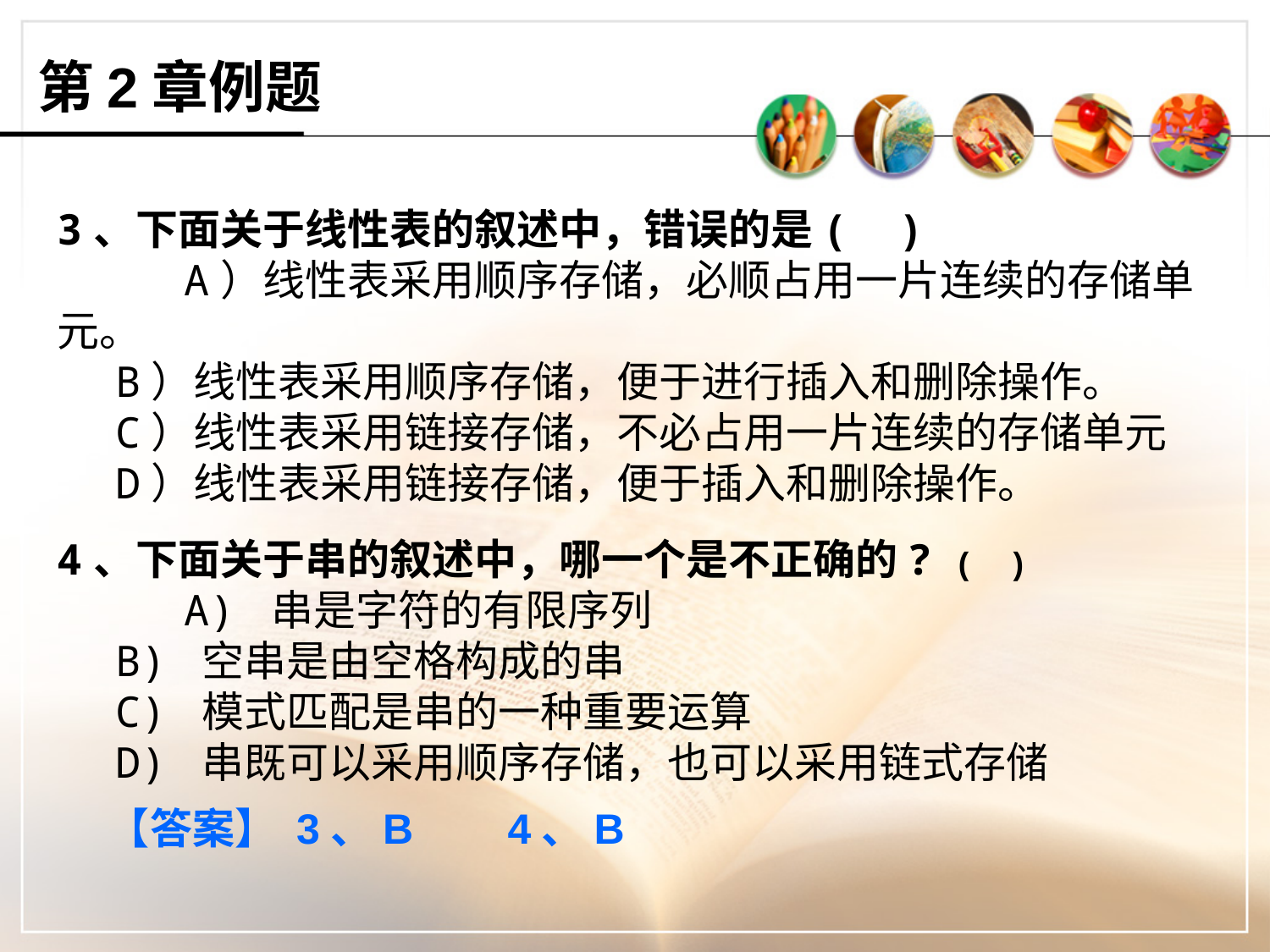

第2章例题
3、下面关于线性表的叙述中，错误的是(  )
     A）线性表采用顺序存储，必顺占用一片连续的存储单元。
     B）线性表采用顺序存储，便于进行插入和删除操作。
     C）线性表采用链接存储，不必占用一片连续的存储单元
     D）线性表采用链接存储，便于插入和删除操作。
4、下面关于串的叙述中，哪一个是不正确的? (     )
     A) 串是字符的有限序列
     B) 空串是由空格构成的串
     C) 模式匹配是串的一种重要运算
     D) 串既可以采用顺序存储，也可以采用链式存储
【答案】 3、B        4、B